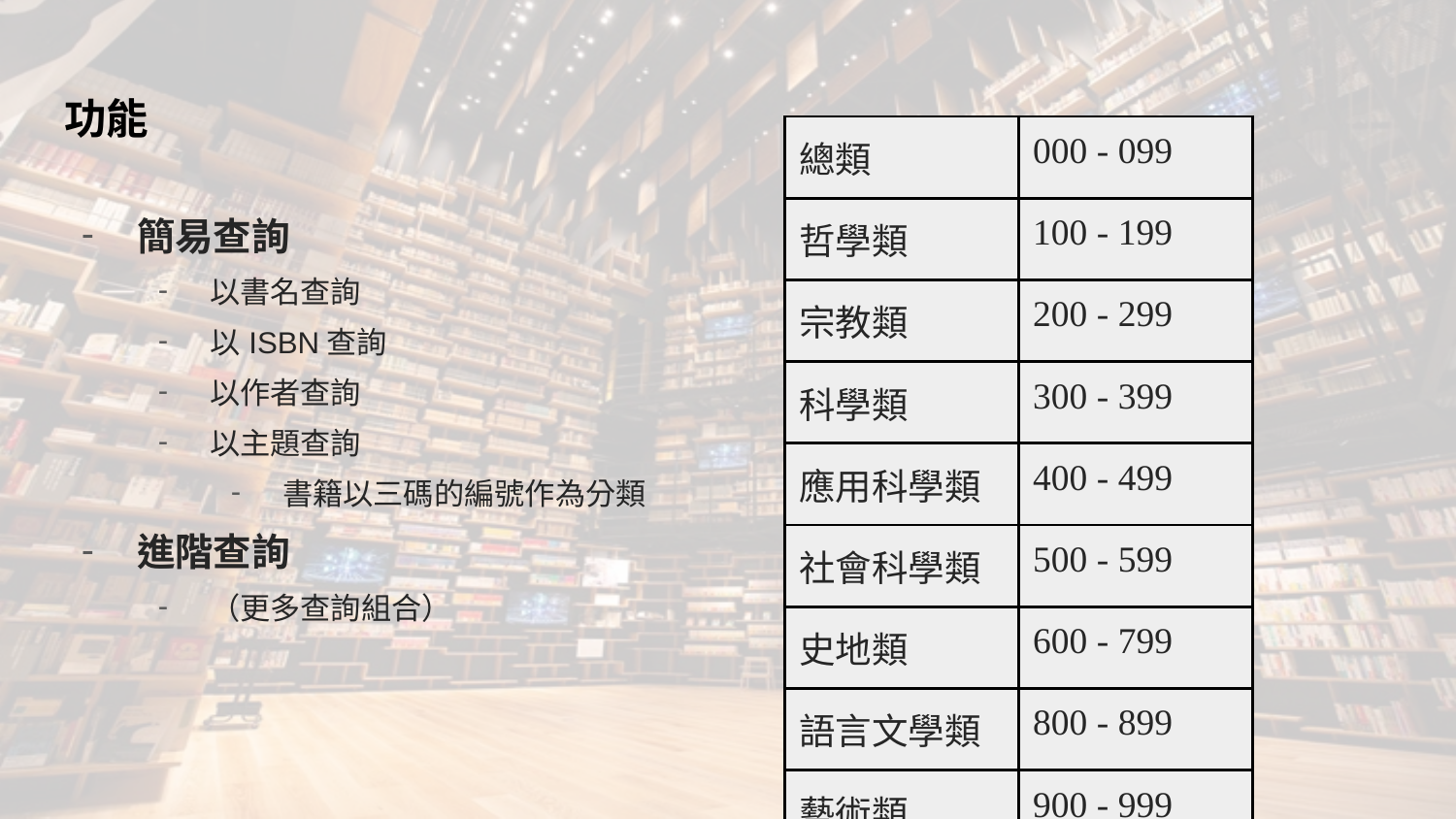

# 功能
| 總類 | 000 - 099 |
| --- | --- |
| 哲學類 | 100 - 199 |
| 宗教類 | 200 - 299 |
| 科學類 | 300 - 399 |
| 應用科學類 | 400 - 499 |
| 社會科學類 | 500 - 599 |
| 史地類 | 600 - 799 |
| 語言文學類 | 800 - 899 |
| 藝術類 | 900 - 999 |
簡易查詢
以書名查詢
以ISBN查詢
以作者查詢
以主題查詢
書籍以三碼的編號作為分類
進階查詢
（更多查詢組合）